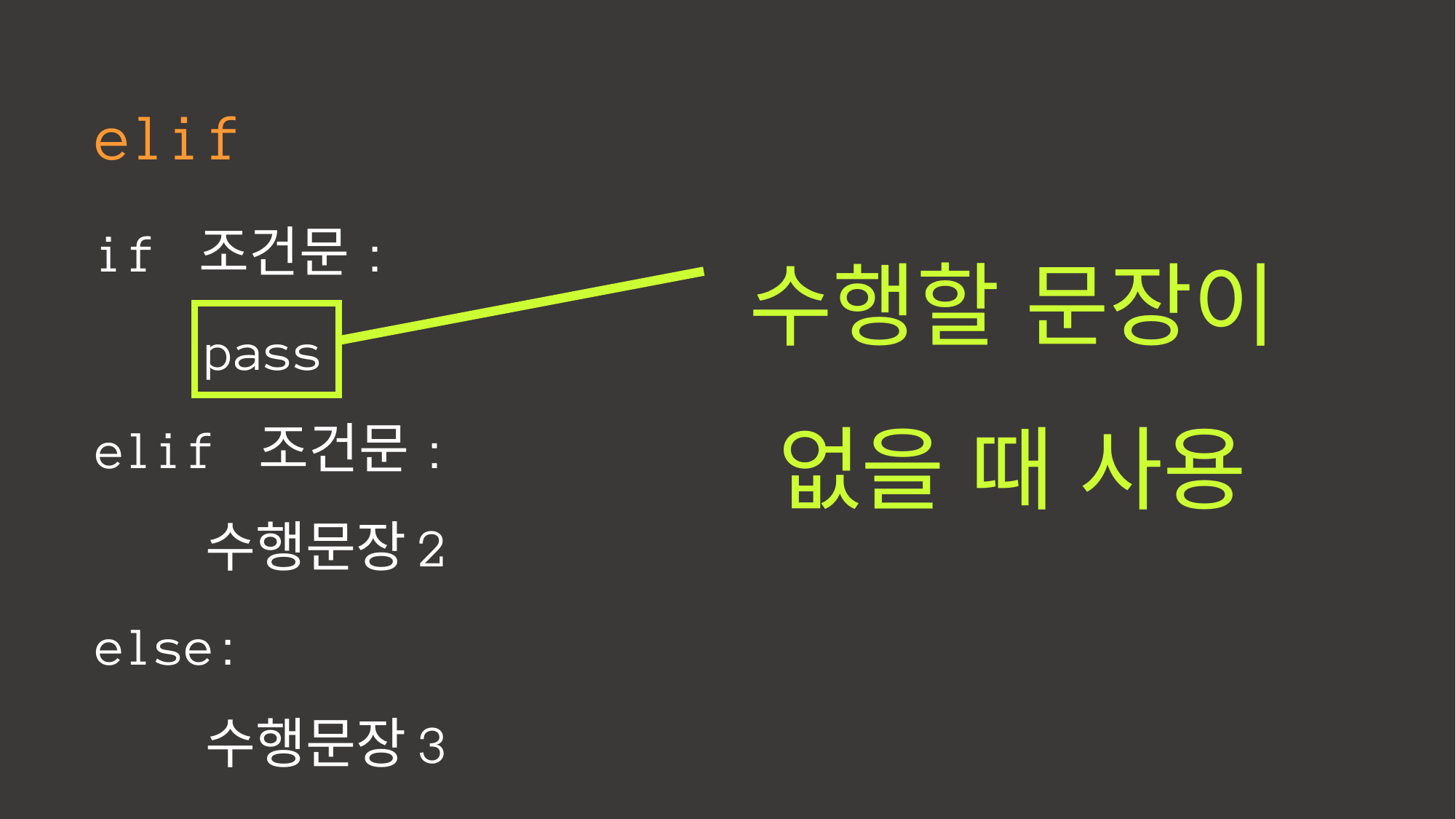

elif
if 조건문:
	pass
elif 조건문:
	수행문장2
else:
	수행문장3
수행할 문장이
없을 때 사용